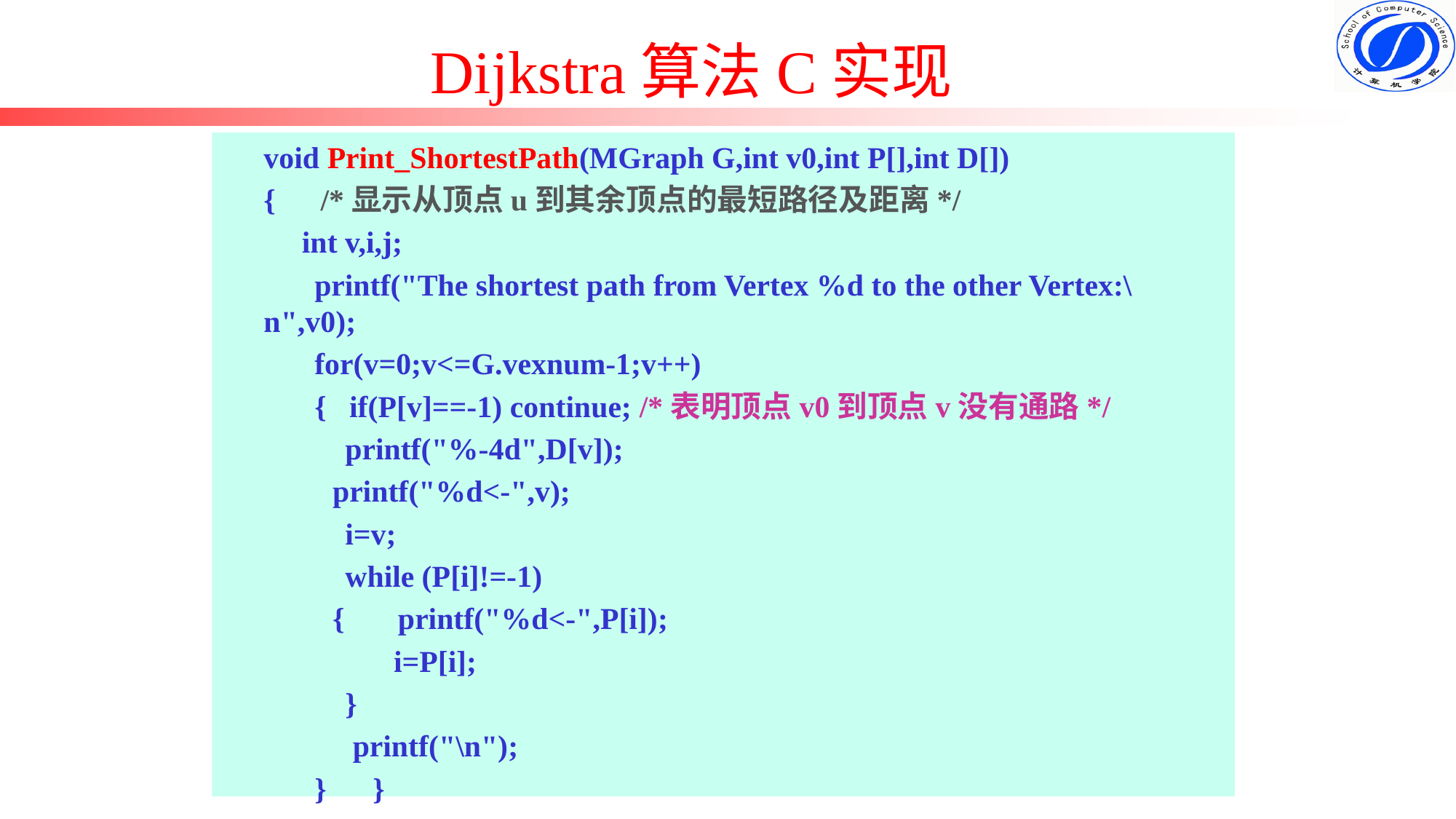

# Dijkstra算法C实现
  	void Print_ShortestPath(MGraph G,int v0,int P[],int D[])
	{　/*显示从顶点u到其余顶点的最短路径及距离*/
	     int v,i,j;
            printf("The shortest path from Vertex %d to the other Vertex:\n",v0);
            for(v=0;v<=G.vexnum-1;v++)
            {   if(P[v]==-1) continue; /*表明顶点v0到顶点v没有通路*/
                printf("%-4d",D[v]);
 	         printf("%d<-",v);
                i=v;
                while (P[i]!=-1)
 	         {       printf("%d<-",P[i]);
	                 i=P[i];
                }
                 printf("\n");
            } 	}